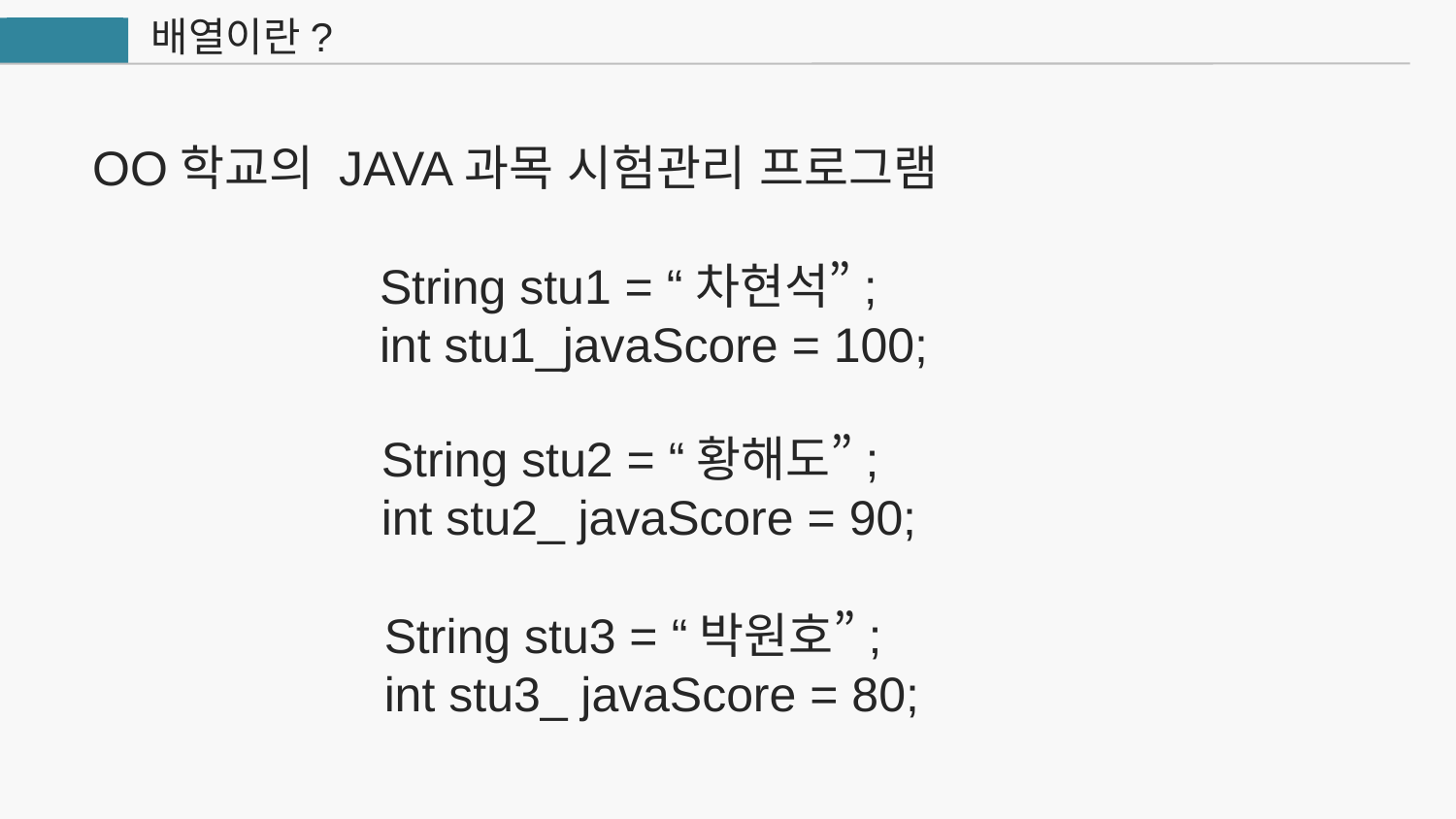

배열이란?

자바
OO학교의 JAVA과목 시험관리 프로그램
String stu1 = “차현석”;
int stu1_javaScore = 100;
String stu2 = “황해도”;
int stu2_ javaScore = 90;
String stu3 = “박원호”;
int stu3_ javaScore = 80;